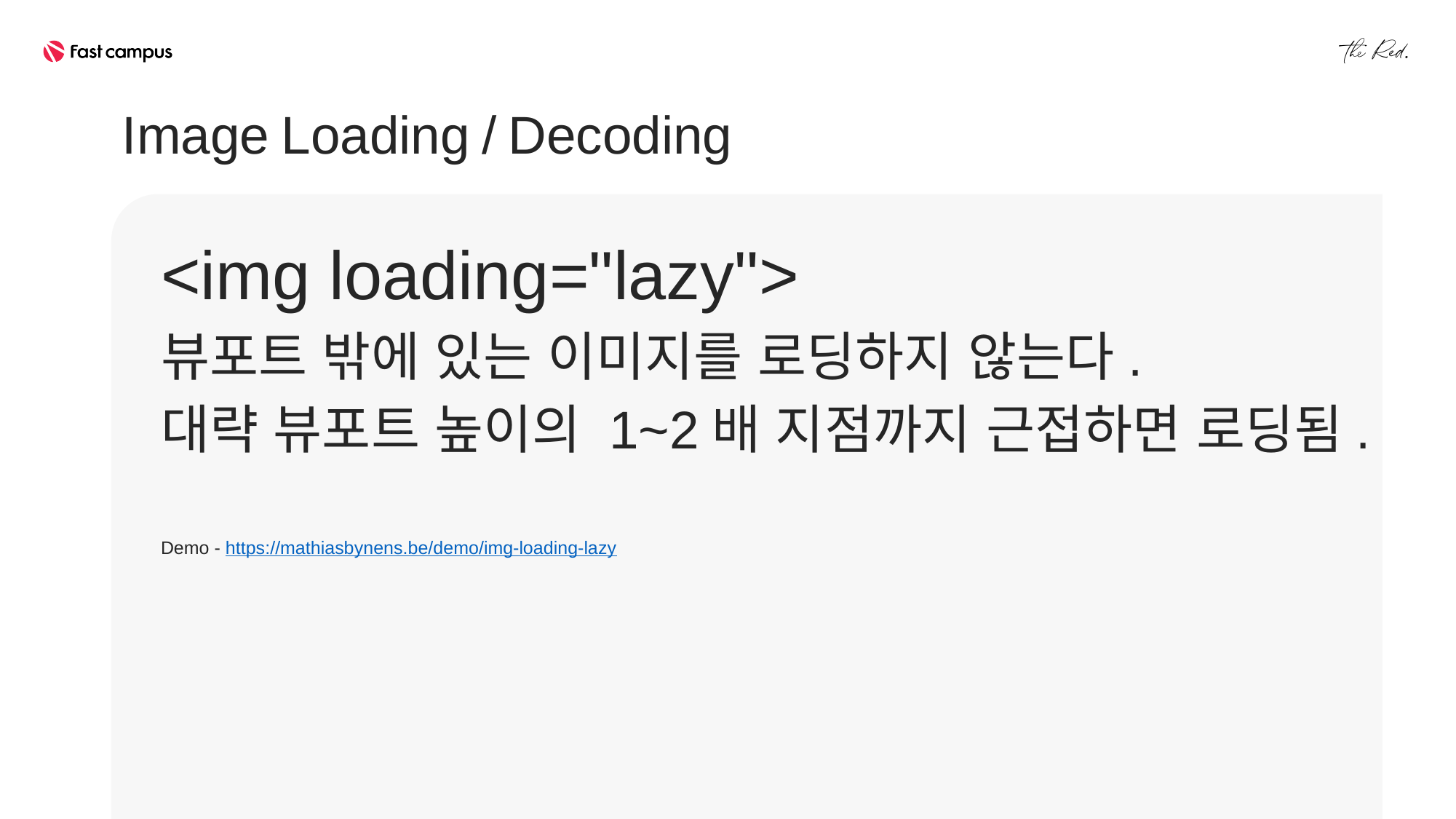

Image Loading / Decoding
<img loading="lazy">
뷰포트 밖에 있는 이미지를 로딩하지 않는다.
대략 뷰포트 높이의 1~2배 지점까지 근접하면 로딩됨.

Demo - https://mathiasbynens.be/demo/img-loading-lazy